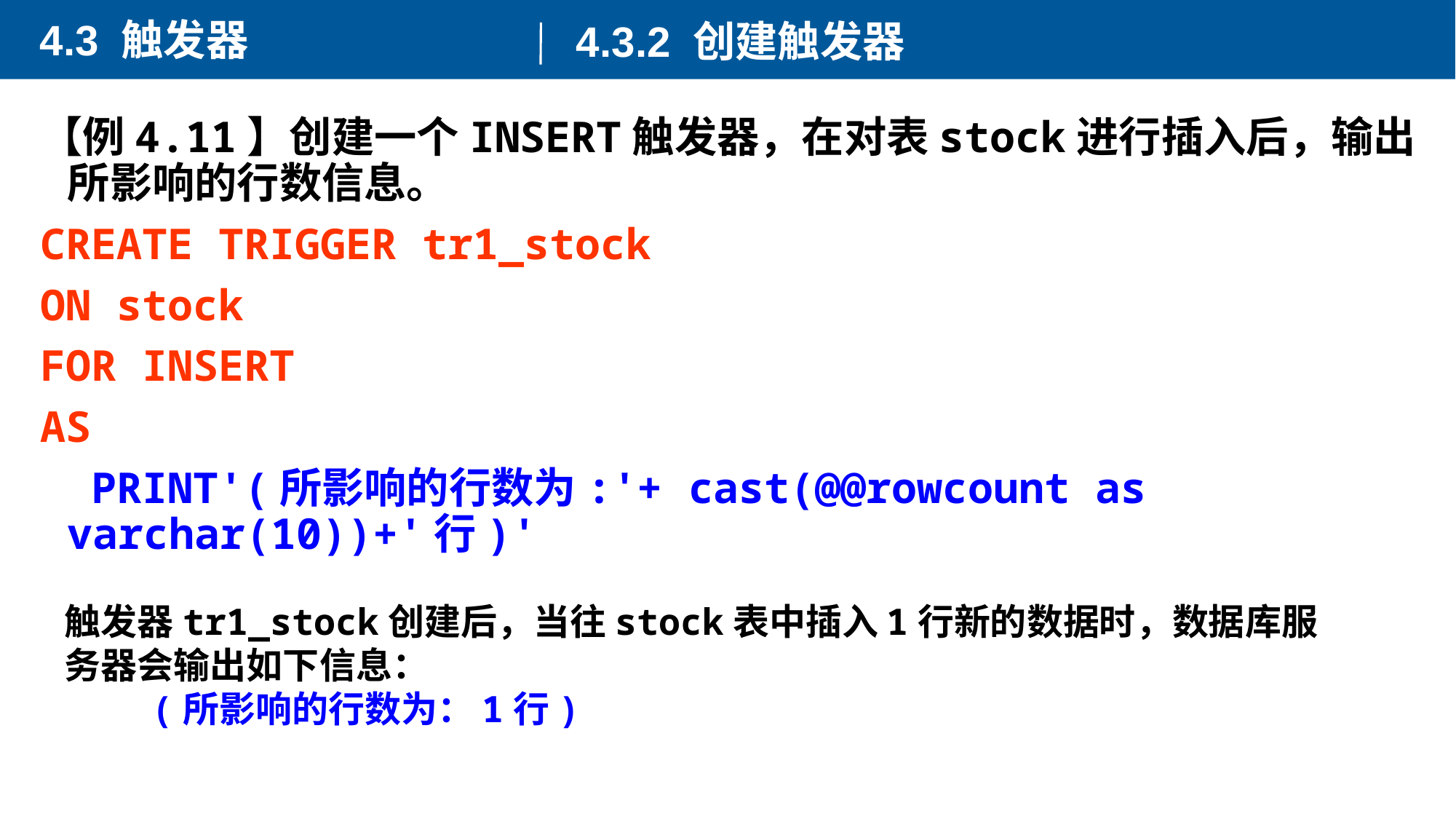

4.3 触发器
4.3.2 创建触发器
【例4.11】创建一个INSERT触发器，在对表stock进行插入后，输出所影响的行数信息。
CREATE TRIGGER tr1_stock
ON stock
FOR INSERT
AS
  PRINT'(所影响的行数为:'+ cast(@@rowcount as varchar(10))+'行)'

触发器tr1_stock创建后，当往stock表中插入1行新的数据时，数据库服务器会输出如下信息：
    (所影响的行数为：1行)